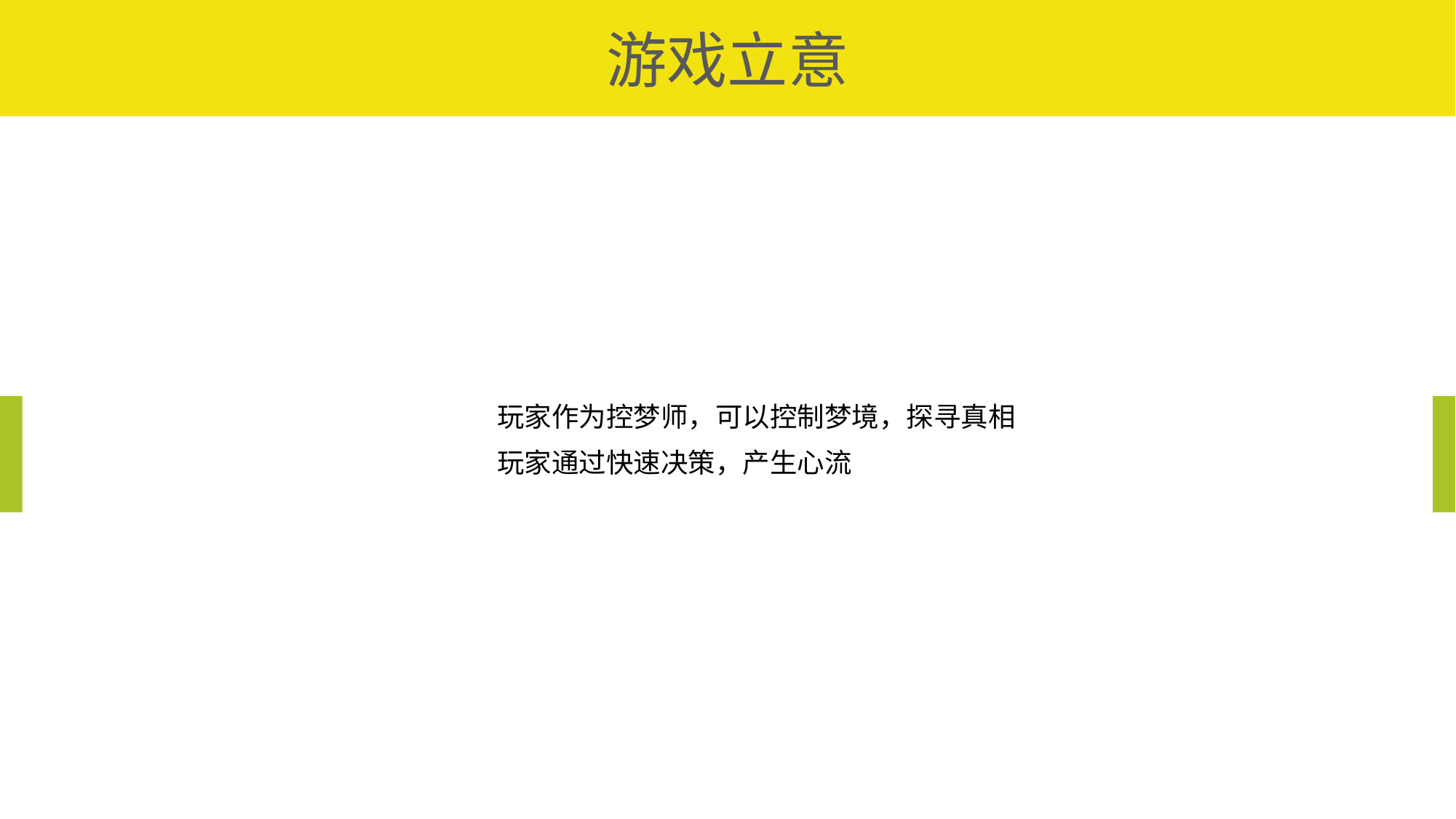

游戏立意
标题
玩家作为控梦师，可以控制梦境，探寻真相
玩家通过快速决策，产生心流